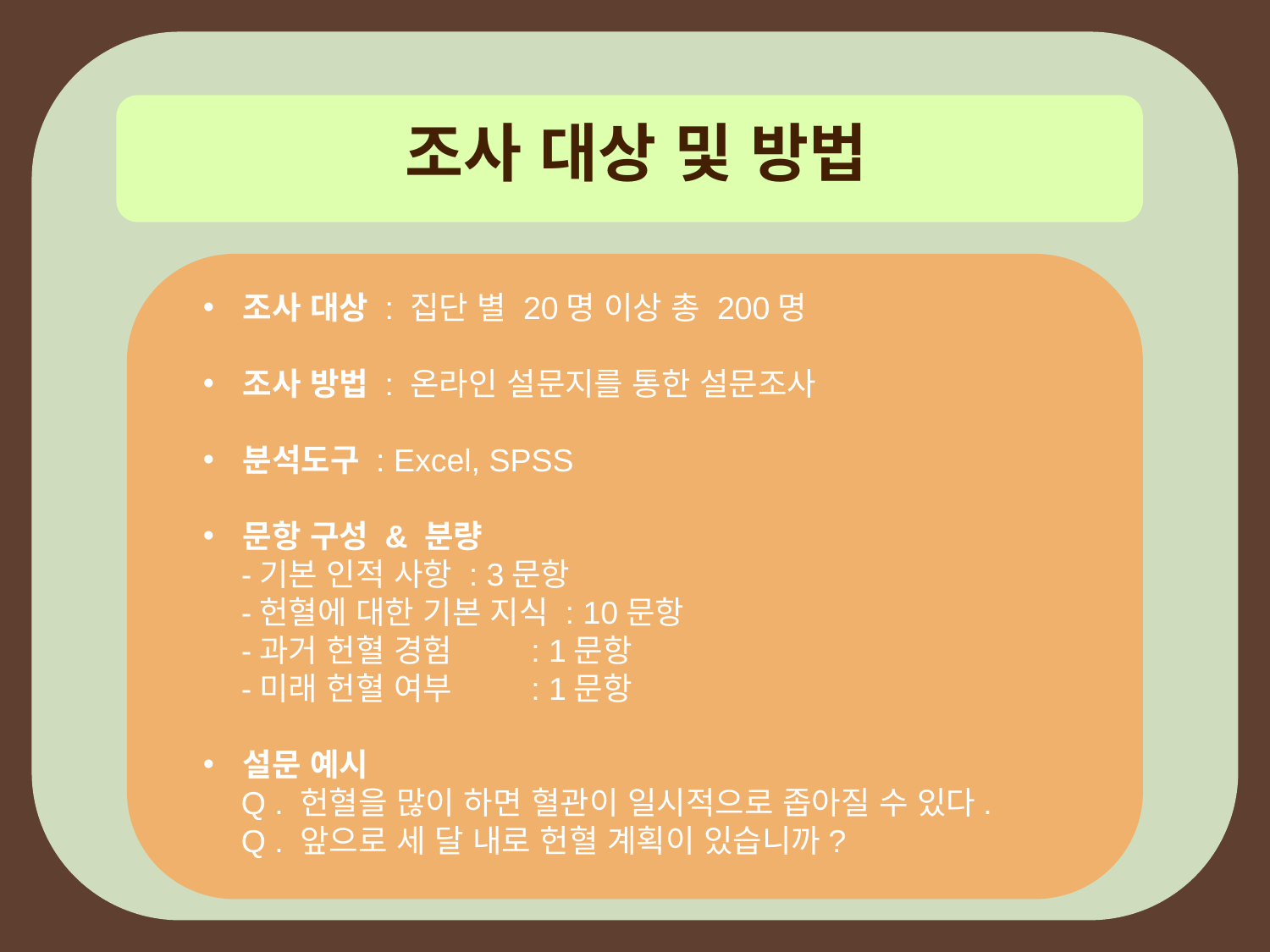

조사 대상 및 방법

조사 대상 : 집단 별 20명 이상 총 200명

조사 방법 : 온라인 설문지를 통한 설문조사

분석도구 : Excel, SPSS

문항 구성 & 분량
   -기본 인적 사항 : 3문항
   -헌혈에 대한 기본 지식 : 10문항
   -과거 헌혈 경험        : 1문항
   -미래 헌혈 여부        : 1문항

설문 예시
   Q . 헌혈을 많이 하면 혈관이 일시적으로 좁아질 수 있다.
   Q . 앞으로 세 달 내로 헌혈 계획이 있습니까?